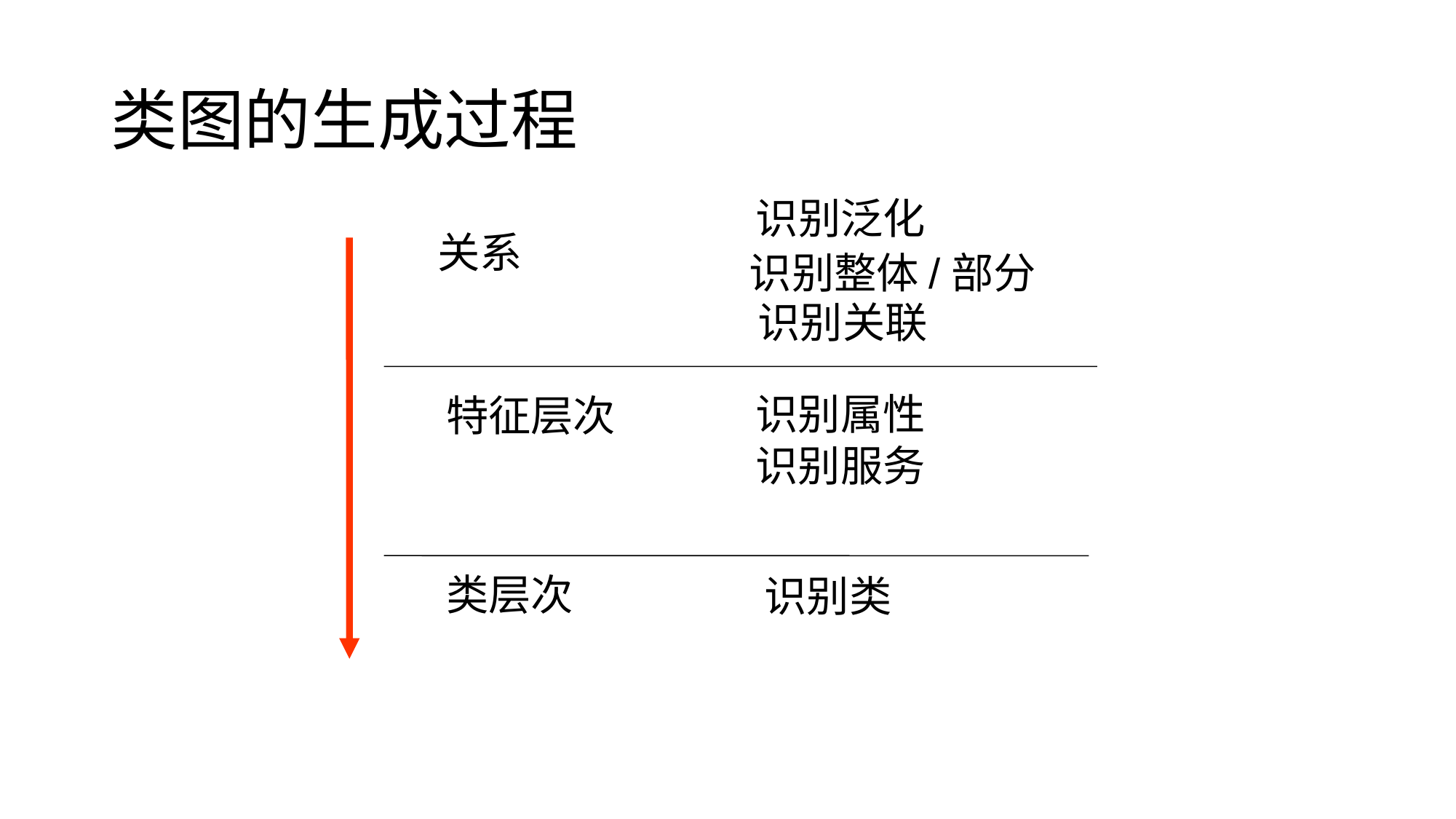

# 类图的生成过程
识别泛化
关系

识别整体/部分
识别关联

识别属性
特征层次
识别服务

类层次
识别类